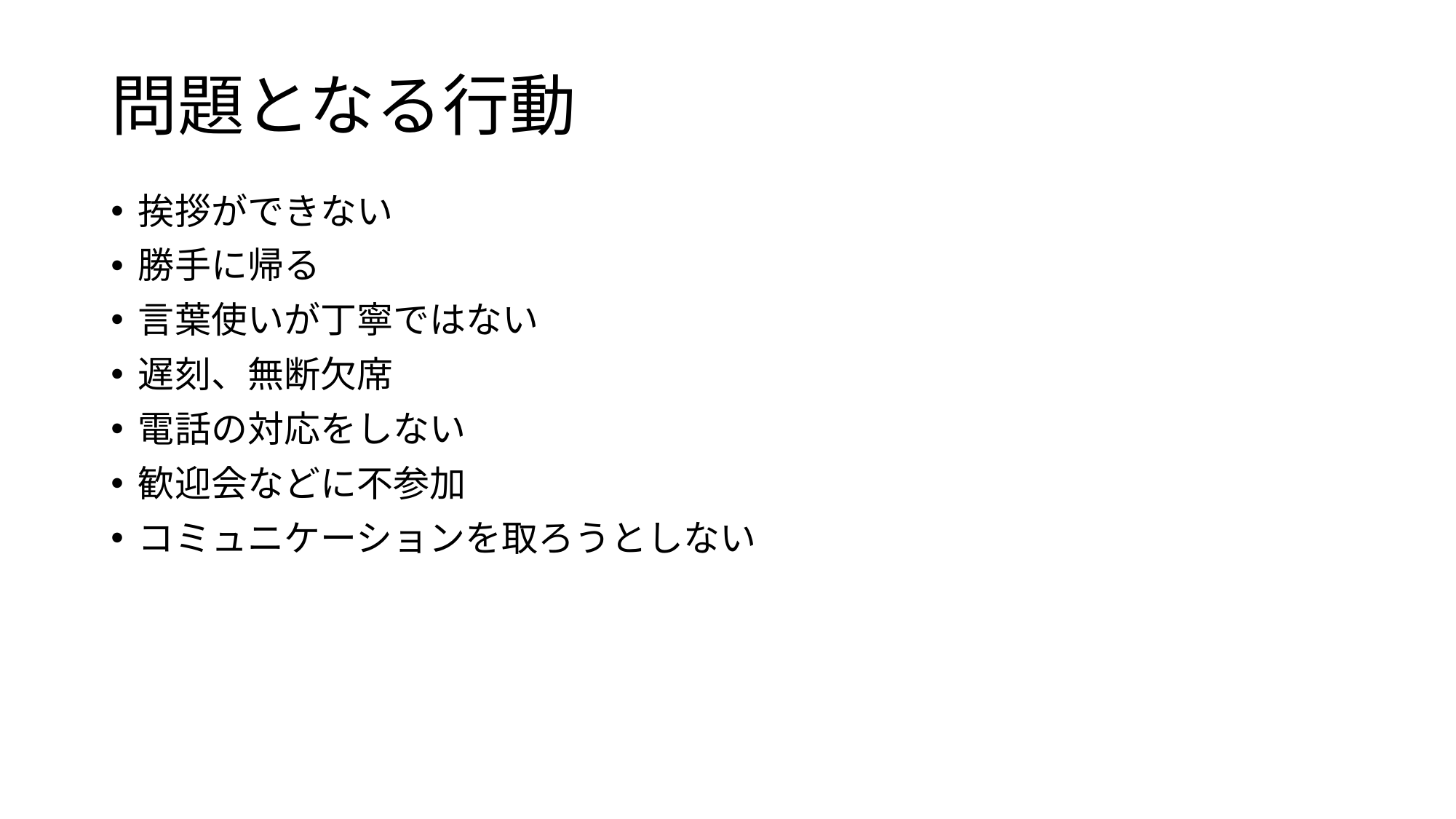

# 問題となる行動
挨拶ができない
勝手に帰る
言葉使いが丁寧ではない
遅刻、無断欠席
電話の対応をしない
歓迎会などに不参加
コミュニケーションを取ろうとしない